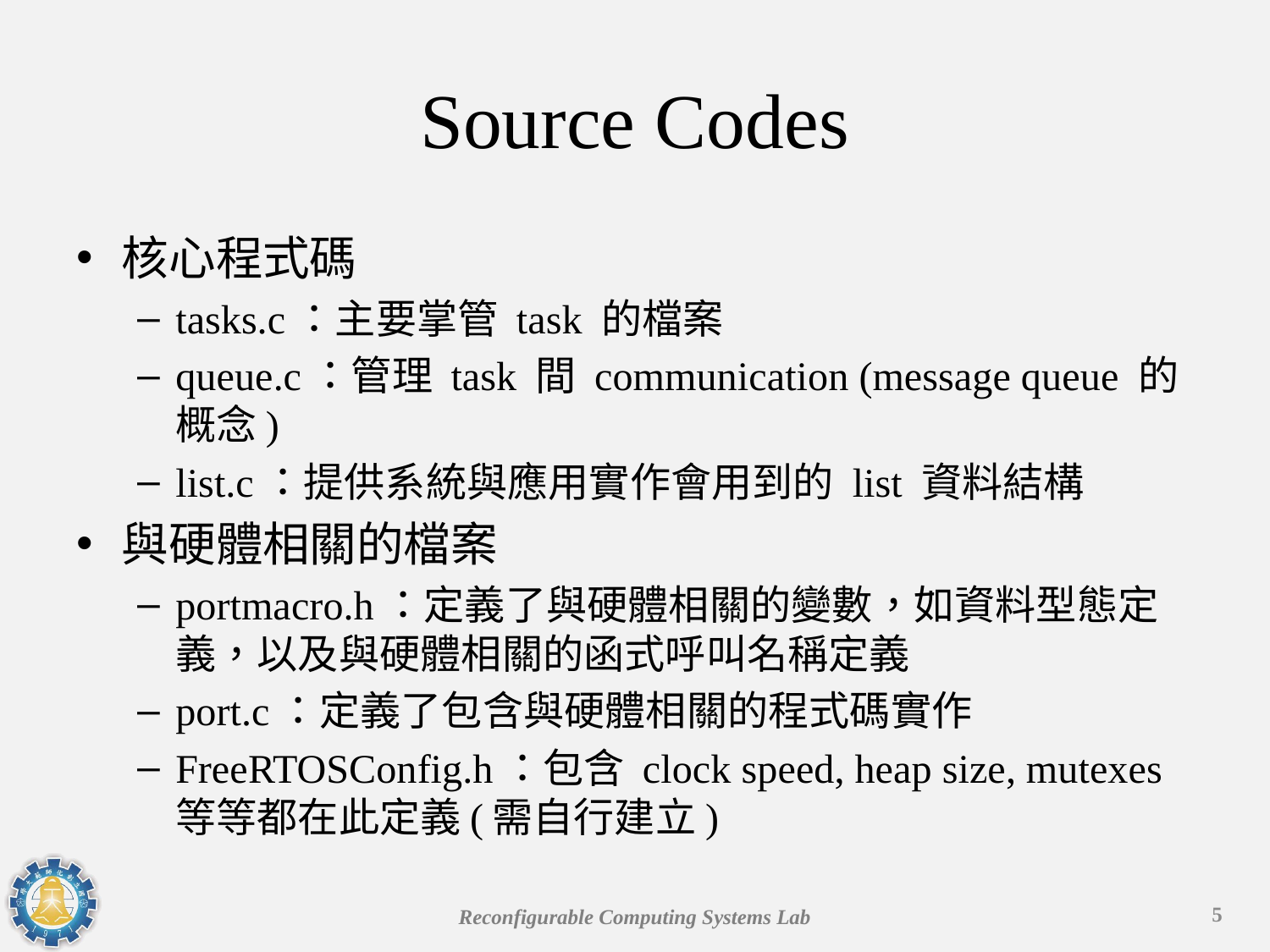

# Source Codes
核心程式碼
tasks.c：主要掌管 task 的檔案
queue.c：管理 task 間 communication (message queue 的概念)
list.c：提供系統與應用實作會用到的 list 資料結構
與硬體相關的檔案
portmacro.h：定義了與硬體相關的變數，如資料型態定義，以及與硬體相關的函式呼叫名稱定義
port.c：定義了包含與硬體相關的程式碼實作
FreeRTOSConfig.h：包含 clock speed, heap size, mutexes 等等都在此定義(需自行建立)
5